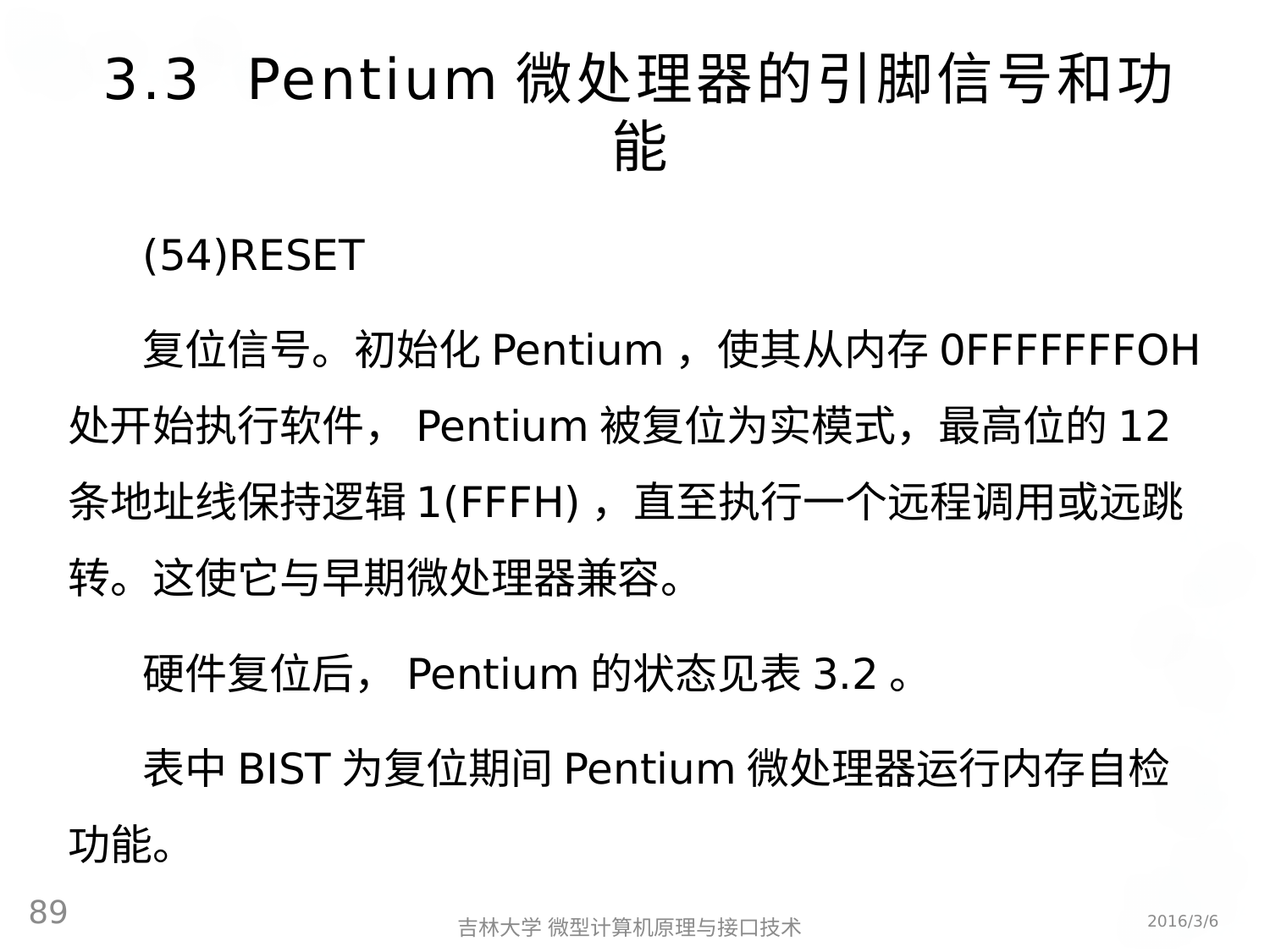

# 3.3  Pentium微处理器的引脚信号和功能
(54)RESET
复位信号。初始化Pentium，使其从内存0FFFFFFFOH处开始执行软件，Pentium被复位为实模式，最高位的12条地址线保持逻辑1(FFFH)，直至执行一个远程调用或远跳转。这使它与早期微处理器兼容。
硬件复位后，Pentium的状态见表3.2。
表中BIST为复位期间Pentium微处理器运行内存自检功能。
89
2016/3/6
吉林大学 微型计算机原理与接口技术